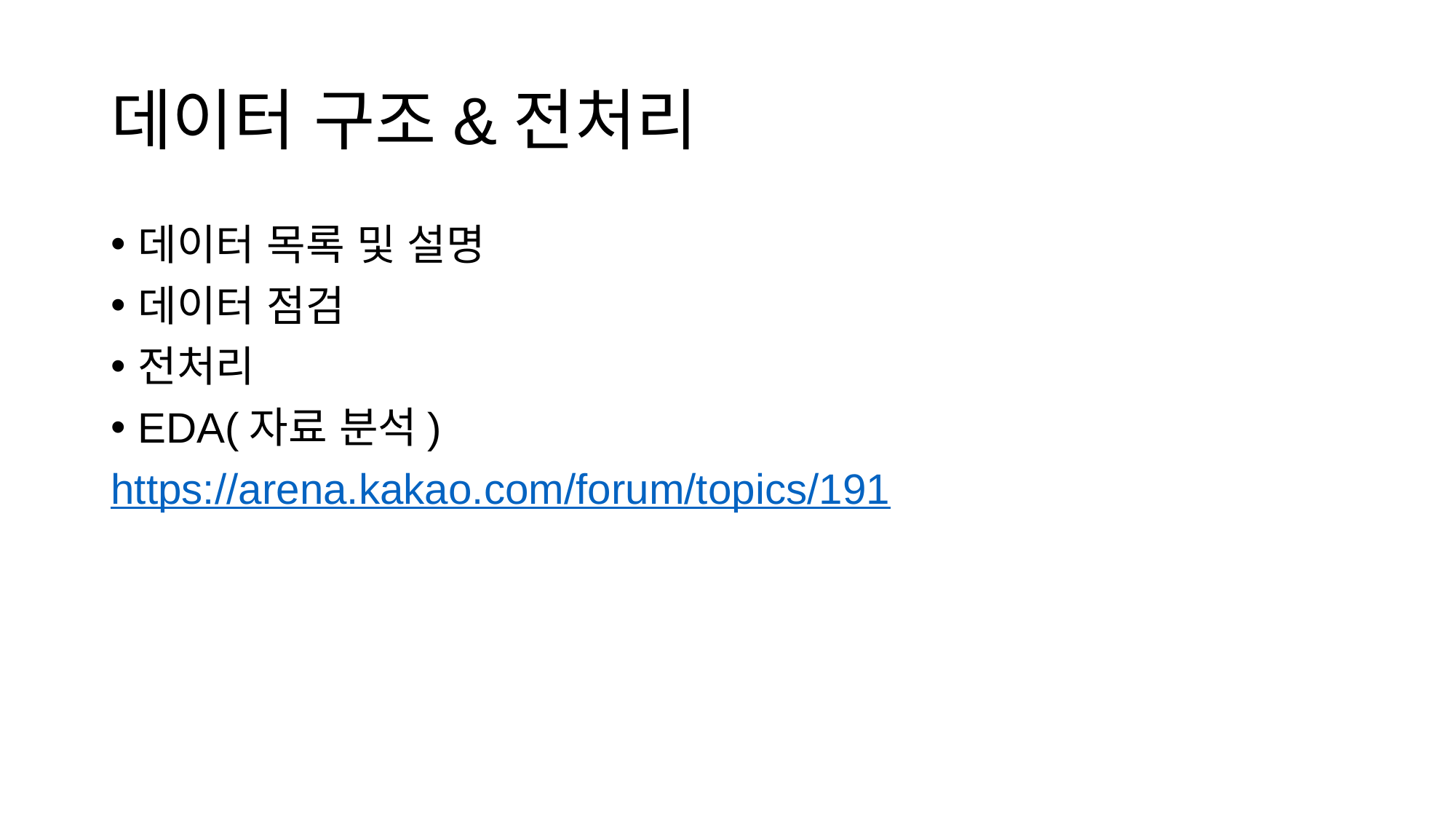

# 데이터 구조&전처리
데이터 목록 및 설명
데이터 점검
전처리
EDA(자료 분석)
https://arena.kakao.com/forum/topics/191